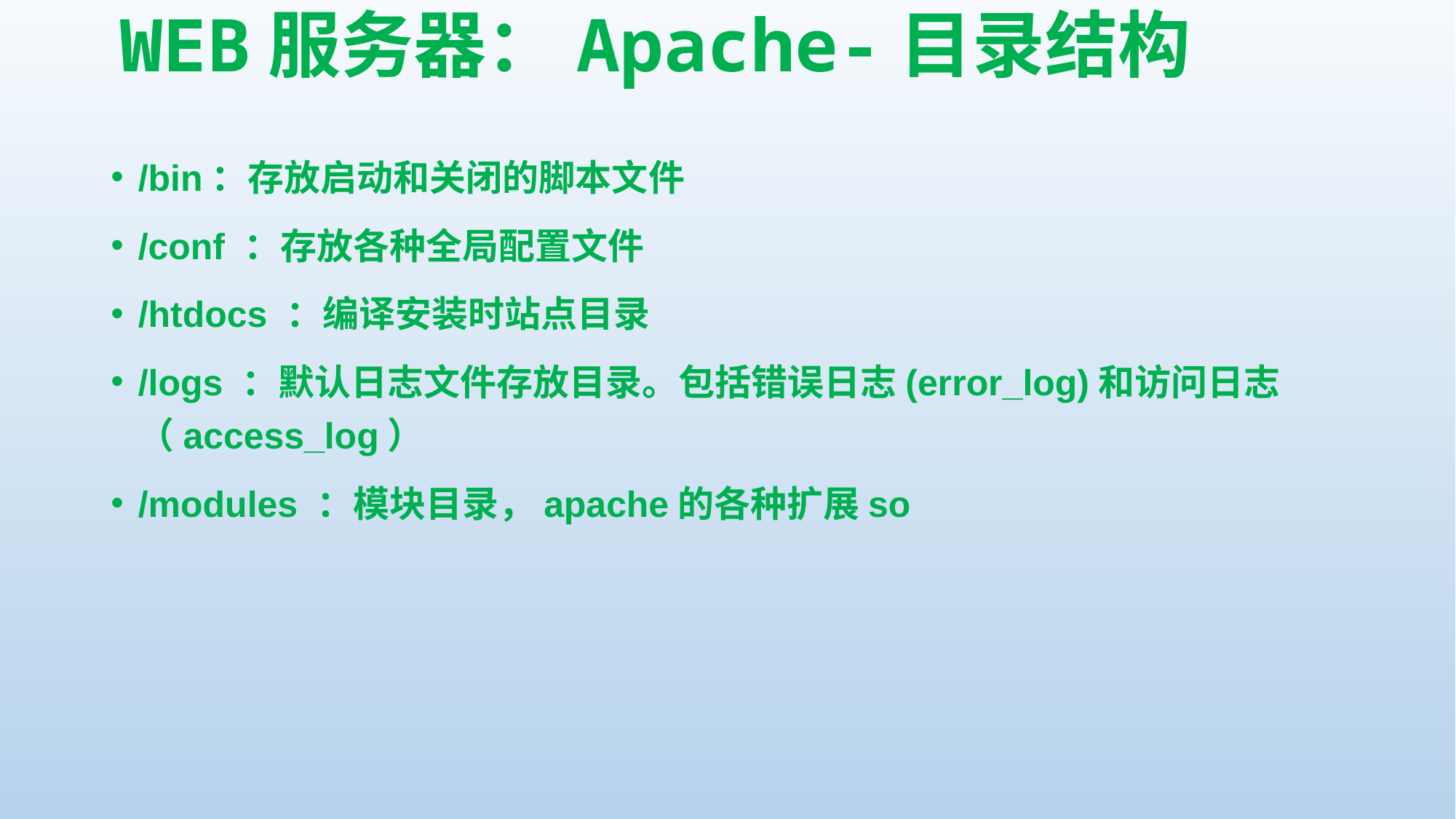

# WEB服务器：Apache-目录结构
/bin：存放启动和关闭的脚本文件
/conf ：存放各种全局配置文件
/htdocs ：编译安装时站点目录
/logs ：默认日志文件存放目录。包括错误日志(error_log)和访问日志（access_log）
/modules ：模块目录，apache的各种扩展so